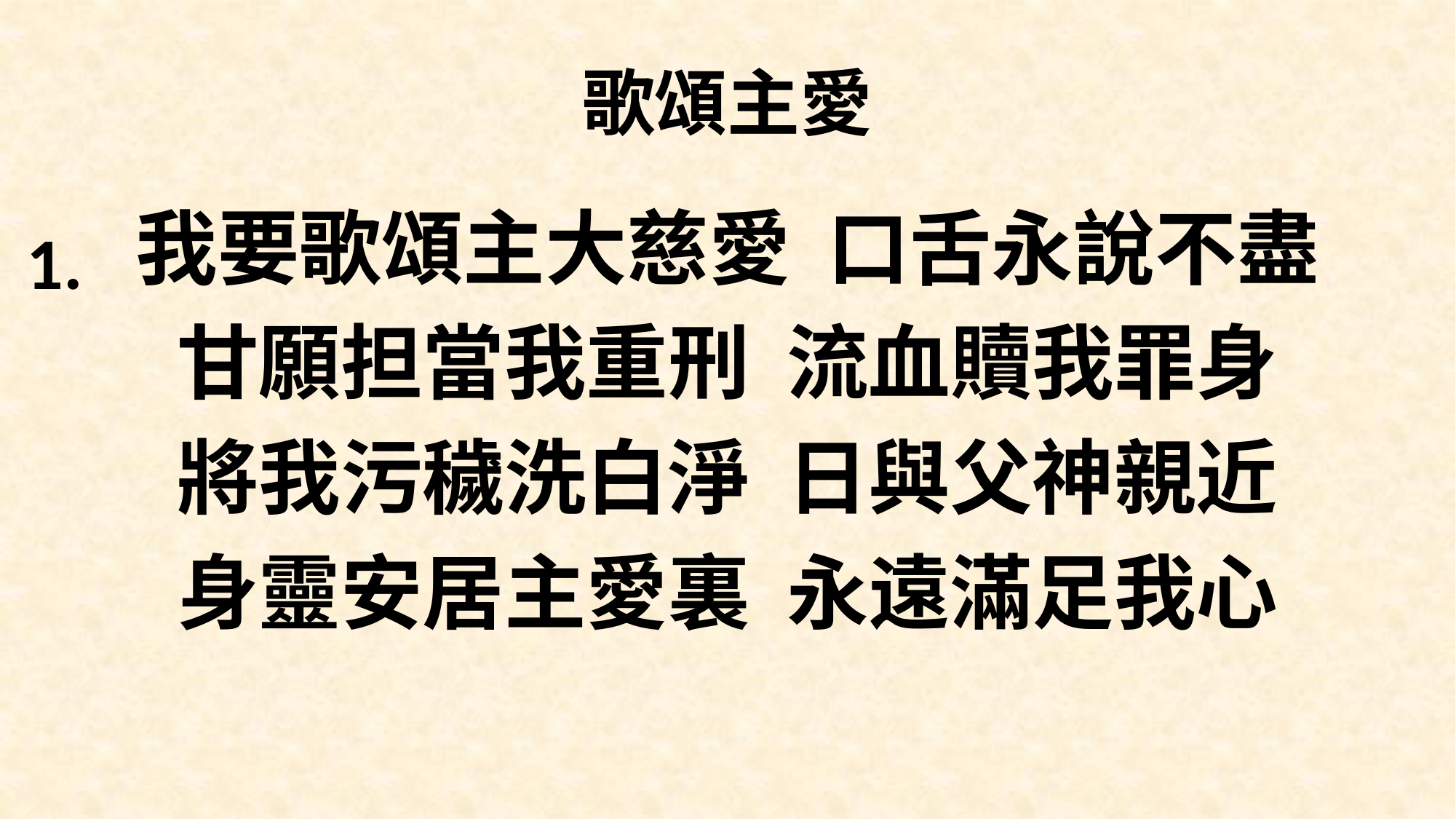

# 歌頌主愛
我要歌頌主大慈愛  口舌永說不盡
甘願担當我重刑  流血贖我罪身
將我污穢洗白淨  日與父神親近
身靈安居主愛裏  永遠滿足我心
1.